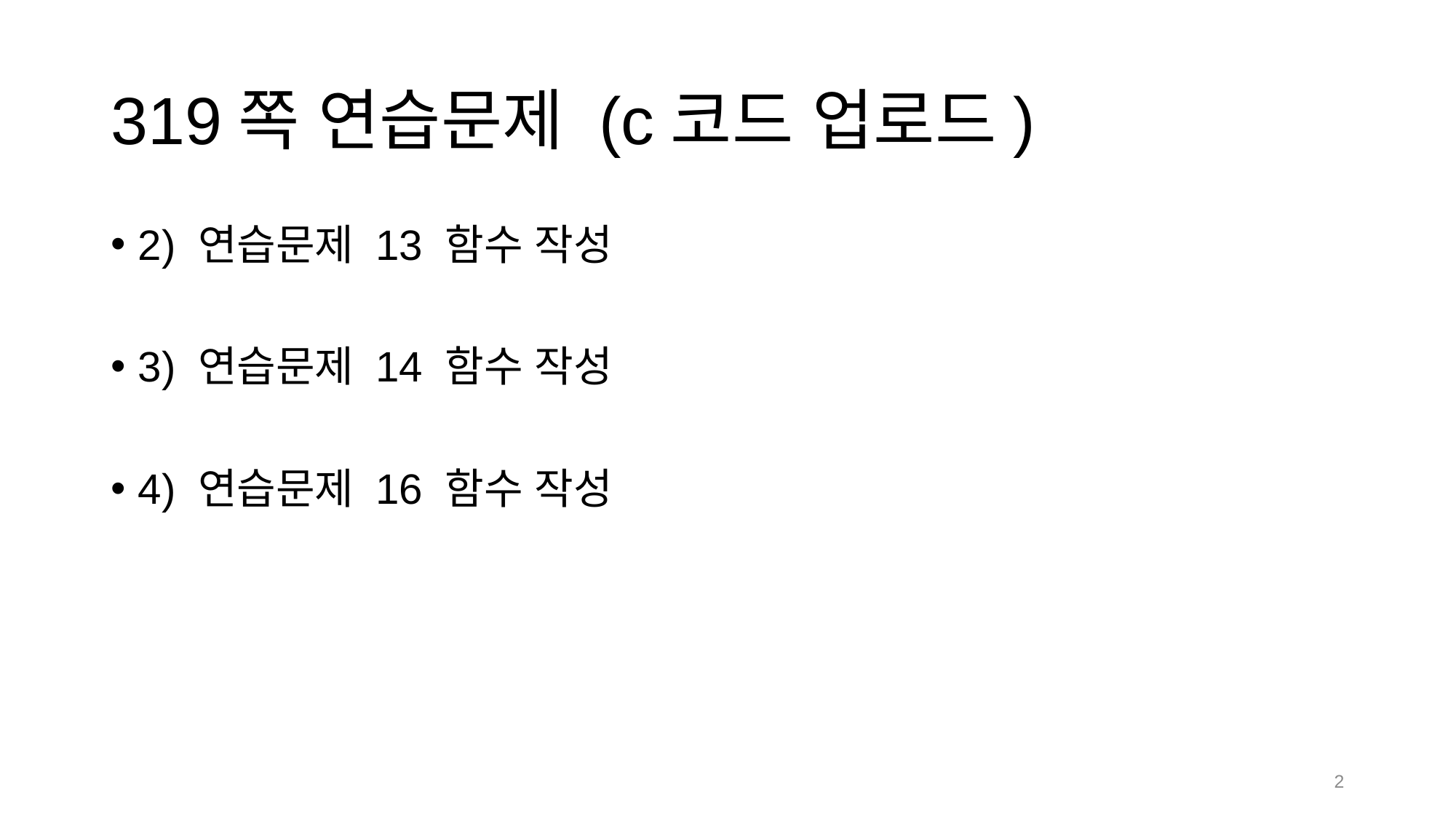

# 319쪽 연습문제 (c코드 업로드)
2) 연습문제 13 함수 작성

3) 연습문제 14 함수 작성

4) 연습문제 16 함수 작성
2